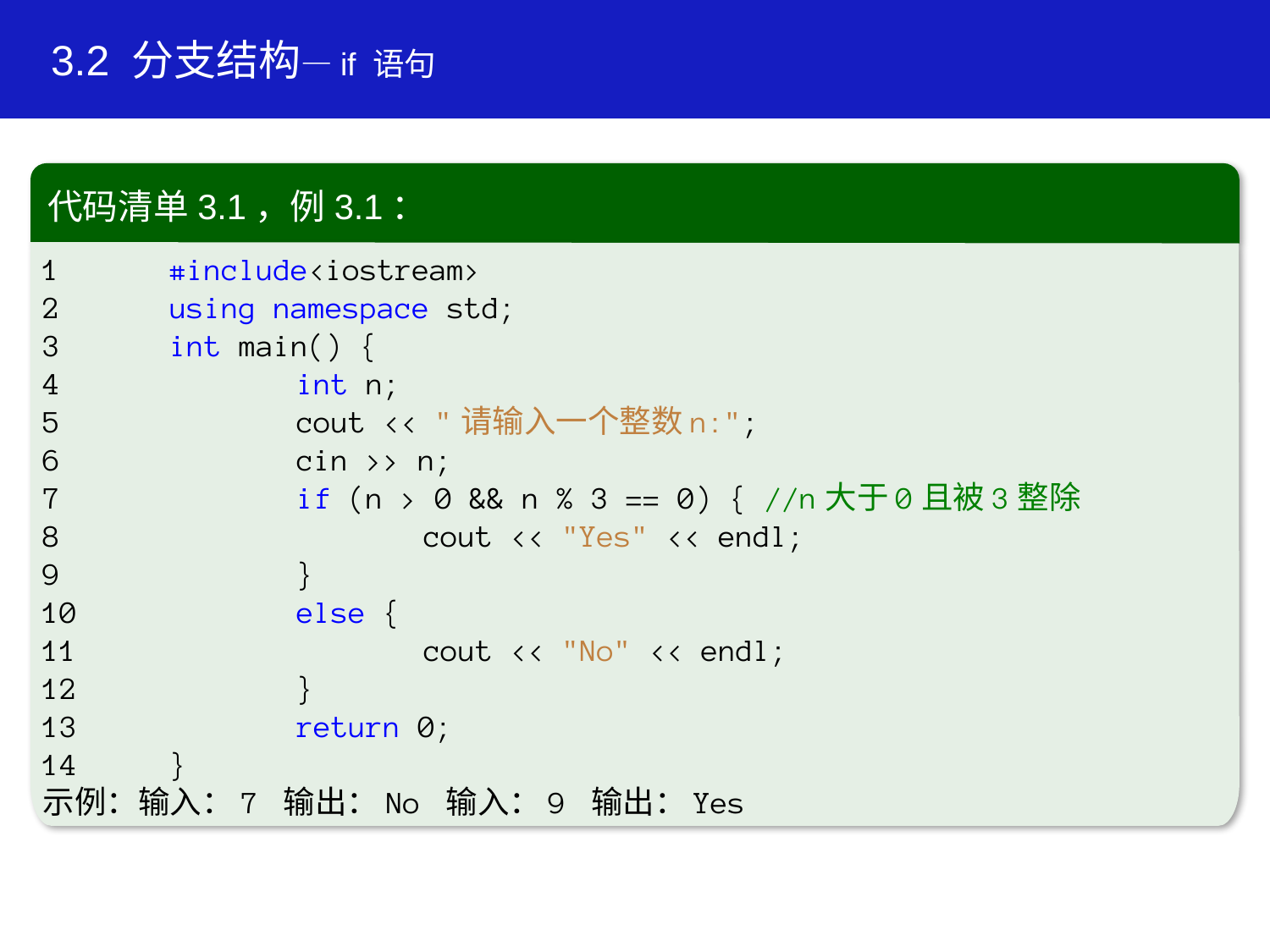

# 3.2 分支结构—if 语句
代码清单3.1，例3.1：
1 	#include<iostream>
2 	using namespace std;
3 	int main() {
4 		int n;
5 		cout << "请输入一个整数n:";
6 		cin >> n;
7 		if (n > 0 && n % 3 == 0) { //n大于0且被3整除
8 			cout << "Yes" << endl;
9 		}
10 		else {
11 			cout << "No" << endl;
12 		}
13 		return 0;
14 	}
示例：输入：7 输出：No 输入：9 输出：Yes
12